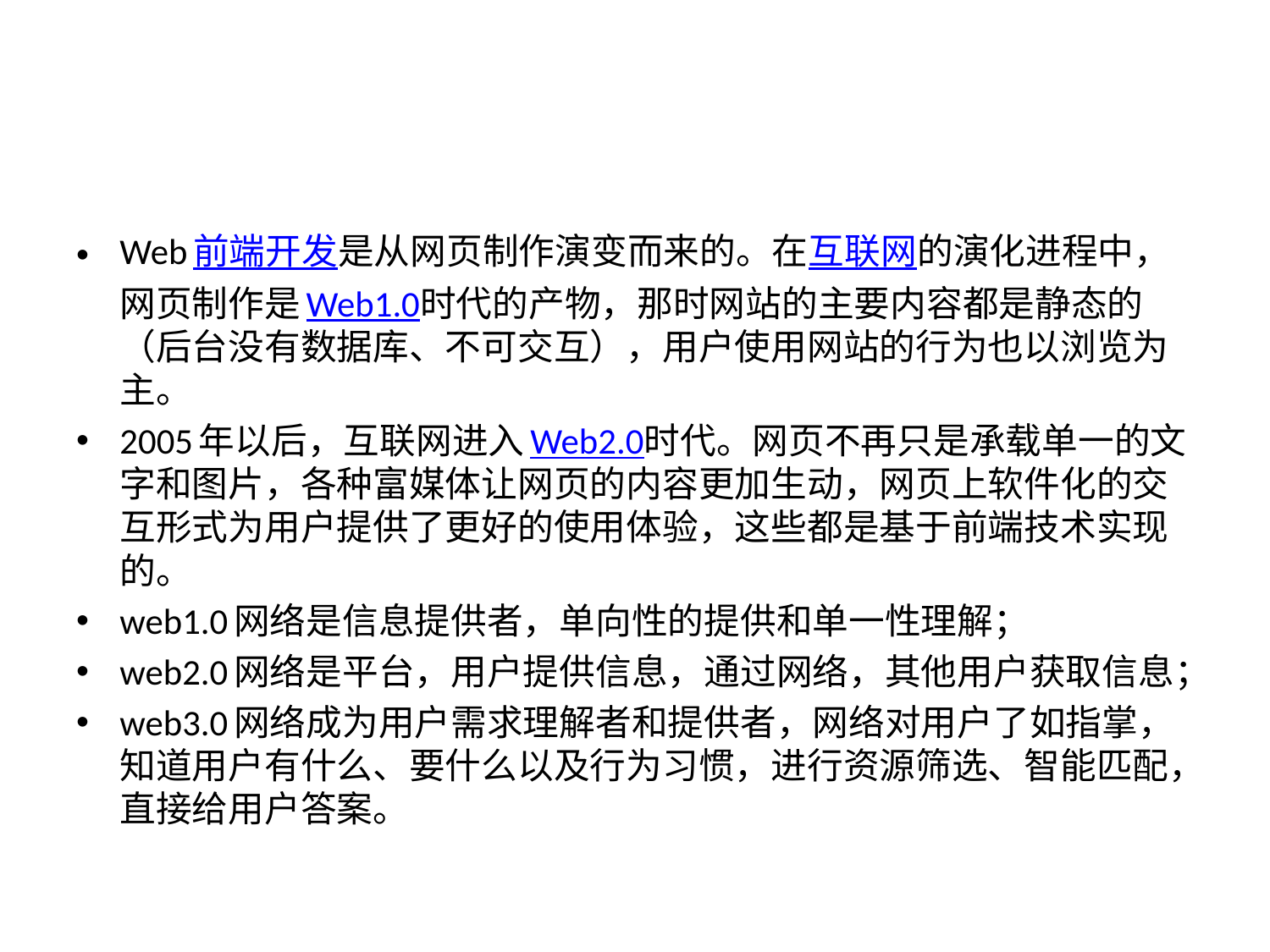

#
Web前端开发是从网页制作演变而来的。在互联网的演化进程中，网页制作是Web1.0时代的产物，那时网站的主要内容都是静态的（后台没有数据库、不可交互），用户使用网站的行为也以浏览为主。
2005年以后，互联网进入Web2.0时代。网页不再只是承载单一的文字和图片，各种富媒体让网页的内容更加生动，网页上软件化的交互形式为用户提供了更好的使用体验，这些都是基于前端技术实现的。
web1.0网络是信息提供者，单向性的提供和单一性理解；
web2.0网络是平台，用户提供信息，通过网络，其他用户获取信息；
web3.0网络成为用户需求理解者和提供者，网络对用户了如指掌，知道用户有什么、要什么以及行为习惯，进行资源筛选、智能匹配，直接给用户答案。